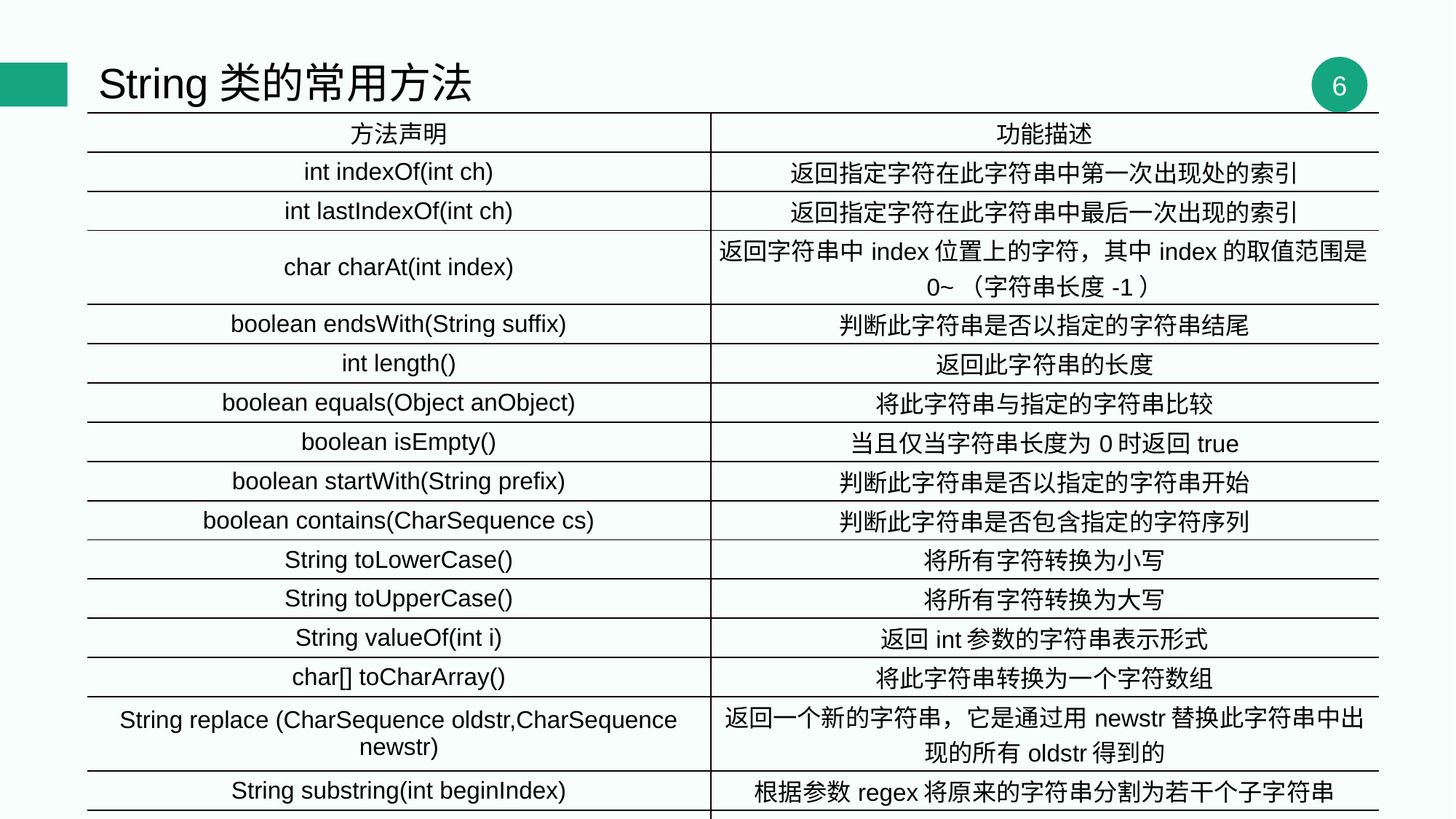

String类的常用方法
| 方法声明 | 功能描述 |
| --- | --- |
| int indexOf(int ch) | 返回指定字符在此字符串中第一次出现处的索引 |
| int lastIndexOf(int ch) | 返回指定字符在此字符串中最后一次出现的索引 |
| char charAt(int index) | 返回字符串中index位置上的字符，其中index的取值范围是0~（字符串长度-1） |
| boolean endsWith(String suffix) | 判断此字符串是否以指定的字符串结尾 |
| int length() | 返回此字符串的长度 |
| boolean equals(Object anObject) | 将此字符串与指定的字符串比较 |
| boolean isEmpty() | 当且仅当字符串长度为0时返回true |
| boolean startWith(String prefix) | 判断此字符串是否以指定的字符串开始 |
| boolean contains(CharSequence cs) | 判断此字符串是否包含指定的字符序列 |
| String toLowerCase() | 将所有字符转换为小写 |
| String toUpperCase() | 将所有字符转换为大写 |
| String valueOf(int i) | 返回int参数的字符串表示形式 |
| char[] toCharArray() | 将此字符串转换为一个字符数组 |
| String replace (CharSequence oldstr,CharSequence newstr) | 返回一个新的字符串，它是通过用newstr替换此字符串中出现的所有oldstr得到的 |
| String substring(int beginIndex) | 根据参数regex将原来的字符串分割为若干个子字符串 |
| String substring(int beginIndex,int endIndex) | 返回一个新字符串，它包含字符串中索引beginIndex后的所有字符 |
| String trim() | 返回一个新字符串，它除去了原字符串首尾的空格 |